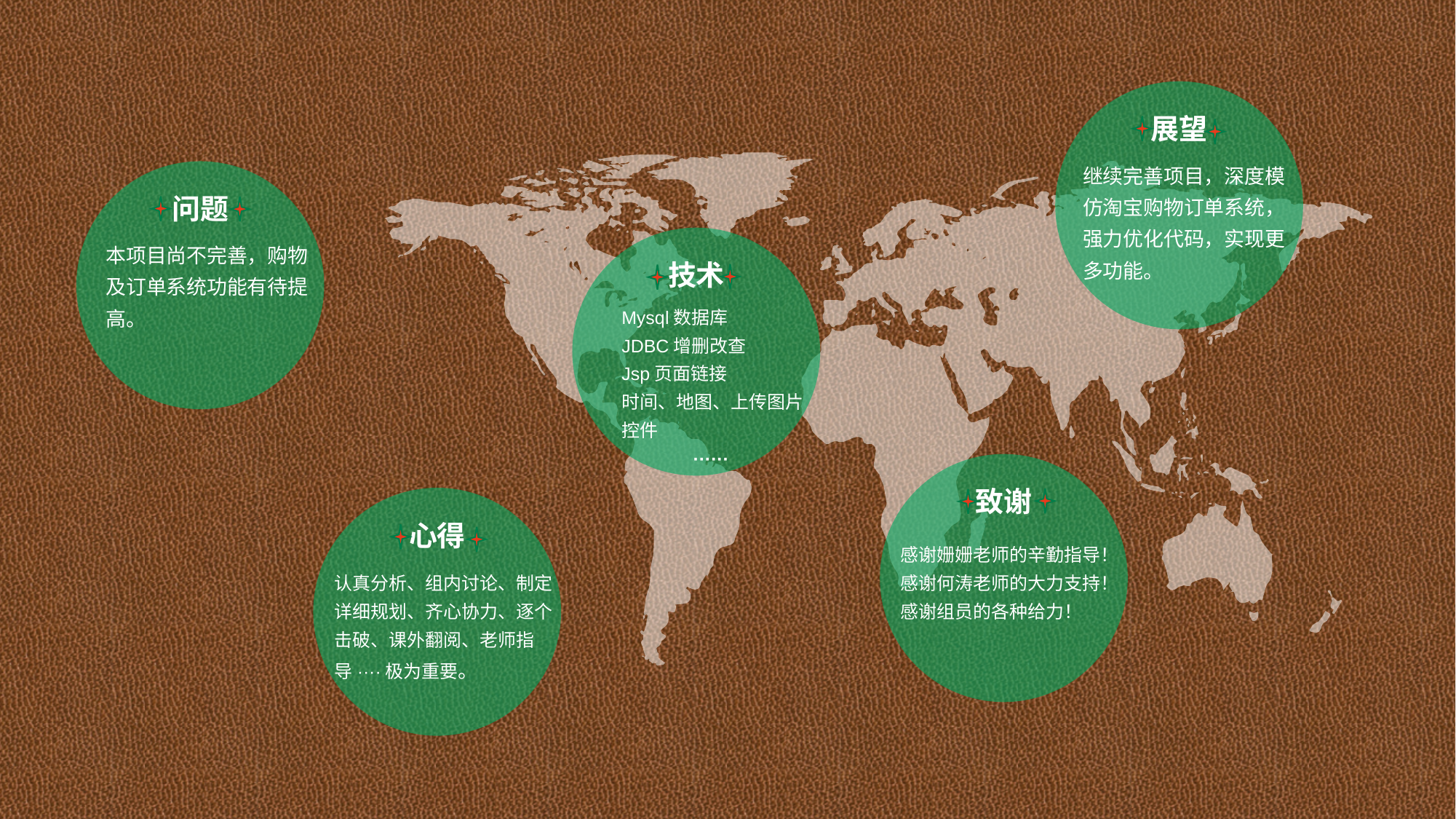

展望
继续完善项目，深度模仿淘宝购物订单系统，强力优化代码，实现更多功能。

问题
本项目尚不完善，购物及订单系统功能有待提高。

技术
Mysql数据库
JDBC增删改查
Jsp页面链接
时间、地图、上传图片
控件
              ······

致谢
感谢姗姗老师的辛勤指导！
感谢何涛老师的大力支持！
感谢组员的各种给力！

心得
认真分析、组内讨论、制定详细规划、齐心协力、逐个击破、课外翻阅、老师指导····极为重要。